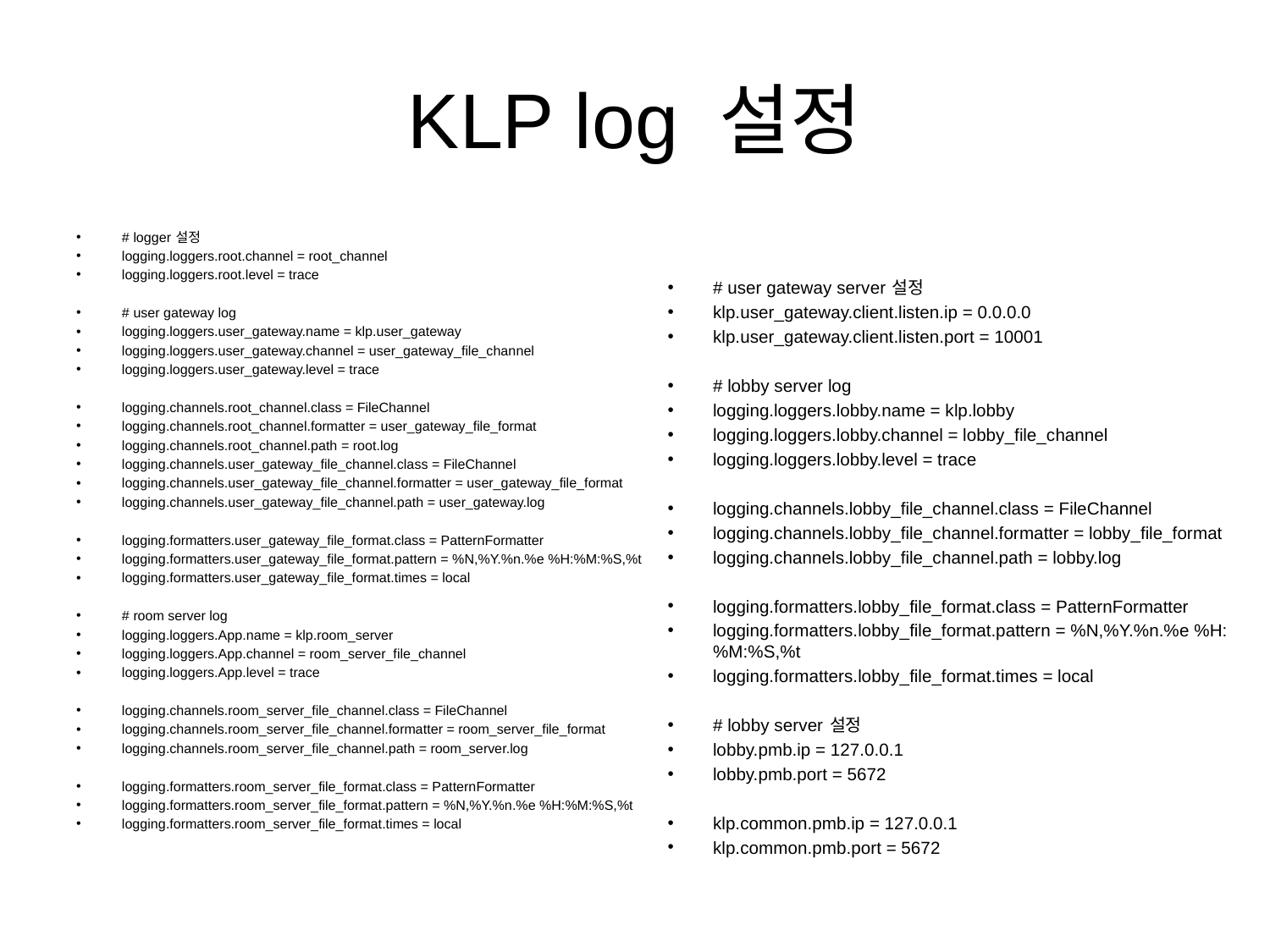

# KLP log 설정
# logger 설정
logging.loggers.root.channel = root_channel
logging.loggers.root.level = trace

# user gateway log
logging.loggers.user_gateway.name = klp.user_gateway
logging.loggers.user_gateway.channel = user_gateway_file_channel
logging.loggers.user_gateway.level = trace

logging.channels.root_channel.class = FileChannel
logging.channels.root_channel.formatter = user_gateway_file_format
logging.channels.root_channel.path = root.log
logging.channels.user_gateway_file_channel.class = FileChannel
logging.channels.user_gateway_file_channel.formatter = user_gateway_file_format
logging.channels.user_gateway_file_channel.path = user_gateway.log

logging.formatters.user_gateway_file_format.class = PatternFormatter
logging.formatters.user_gateway_file_format.pattern = %N,%Y.%n.%e %H:%M:%S,%t
logging.formatters.user_gateway_file_format.times = local

# room server log
logging.loggers.App.name = klp.room_server
logging.loggers.App.channel = room_server_file_channel
logging.loggers.App.level = trace

logging.channels.room_server_file_channel.class = FileChannel
logging.channels.room_server_file_channel.formatter = room_server_file_format
logging.channels.room_server_file_channel.path = room_server.log

logging.formatters.room_server_file_format.class = PatternFormatter
logging.formatters.room_server_file_format.pattern = %N,%Y.%n.%e %H:%M:%S,%t
logging.formatters.room_server_file_format.times = local

# user gateway server 설정
klp.user_gateway.client.listen.ip = 0.0.0.0
klp.user_gateway.client.listen.port = 10001

# lobby server log
logging.loggers.lobby.name = klp.lobby
logging.loggers.lobby.channel = lobby_file_channel
logging.loggers.lobby.level = trace

logging.channels.lobby_file_channel.class = FileChannel
logging.channels.lobby_file_channel.formatter = lobby_file_format
logging.channels.lobby_file_channel.path = lobby.log

logging.formatters.lobby_file_format.class = PatternFormatter
logging.formatters.lobby_file_format.pattern = %N,%Y.%n.%e %H:%M:%S,%t
logging.formatters.lobby_file_format.times = local

# lobby server 설정
lobby.pmb.ip = 127.0.0.1
lobby.pmb.port = 5672

klp.common.pmb.ip = 127.0.0.1
klp.common.pmb.port = 5672